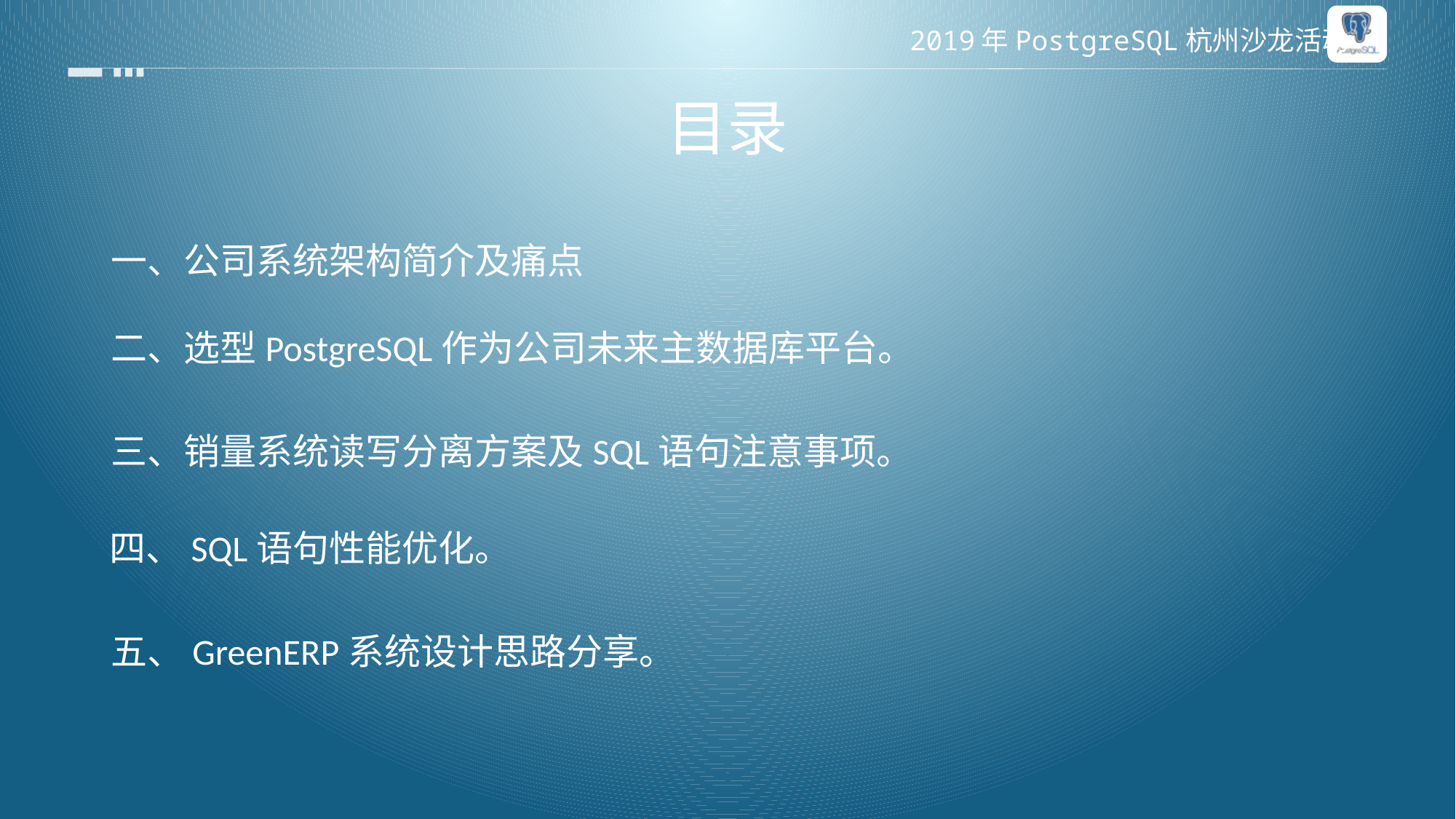

# 目录
一、公司系统架构简介及痛点
二、选型PostgreSQL作为公司未来主数据库平台。
三、销量系统读写分离方案及SQL语句注意事项。
四、SQL语句性能优化。
五、GreenERP系统设计思路分享。